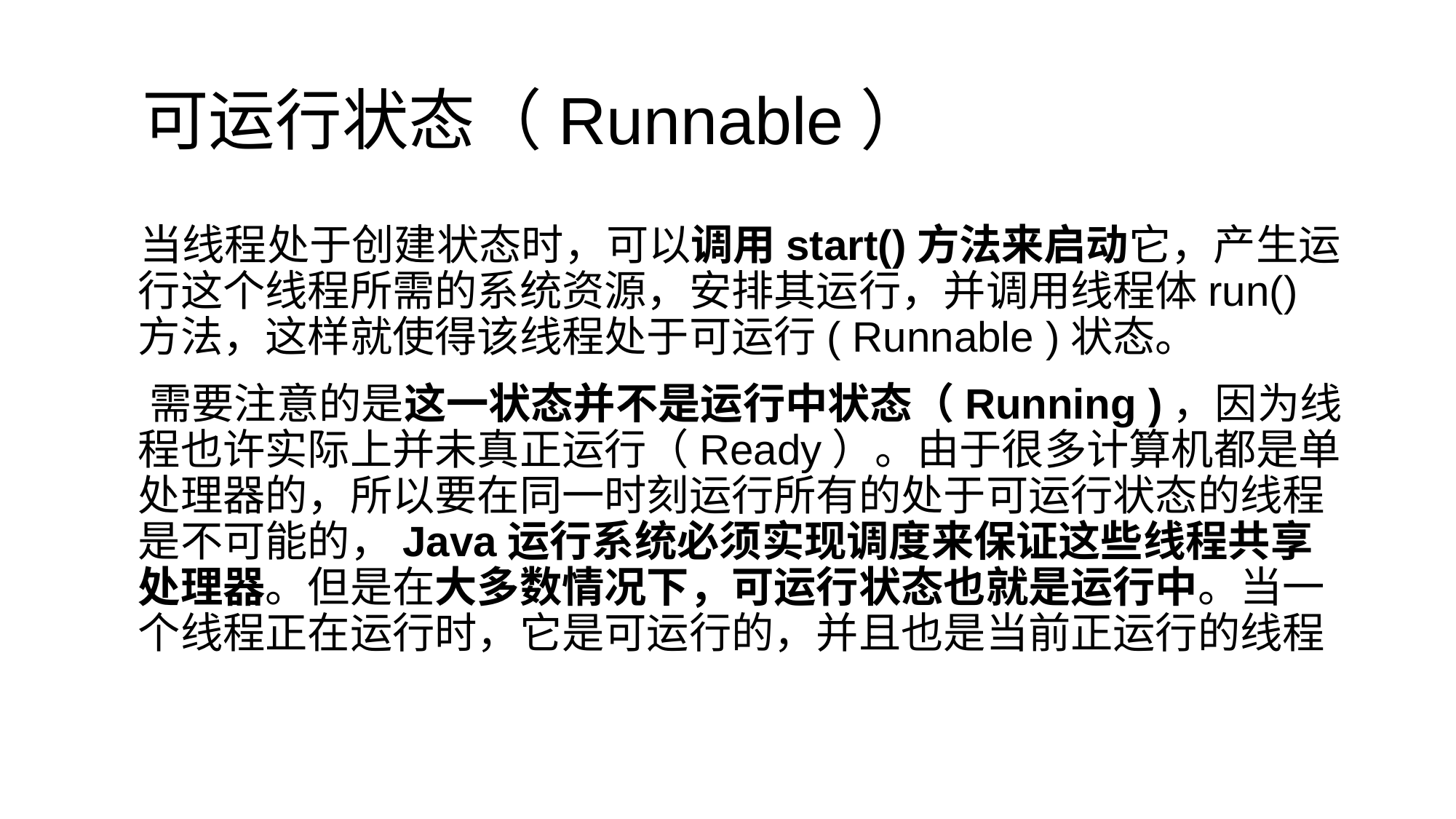

# 可运行状态（Runnable）
  当线程处于创建状态时，可以调用start()方法来启动它，产生运行这个线程所需的系统资源，安排其运行，并调用线程体run()方法，这样就使得该线程处于可运行( Runnable )状态。
   需要注意的是这一状态并不是运行中状态（Running )，因为线程也许实际上并未真正运行（Ready）。由于很多计算机都是单处理器的，所以要在同一时刻运行所有的处于可运行状态的线程是不可能的，Java运行系统必须实现调度来保证这些线程共享处理器。但是在大多数情况下，可运行状态也就是运行中。当一个线程正在运行时，它是可运行的，并且也是当前正运行的线程